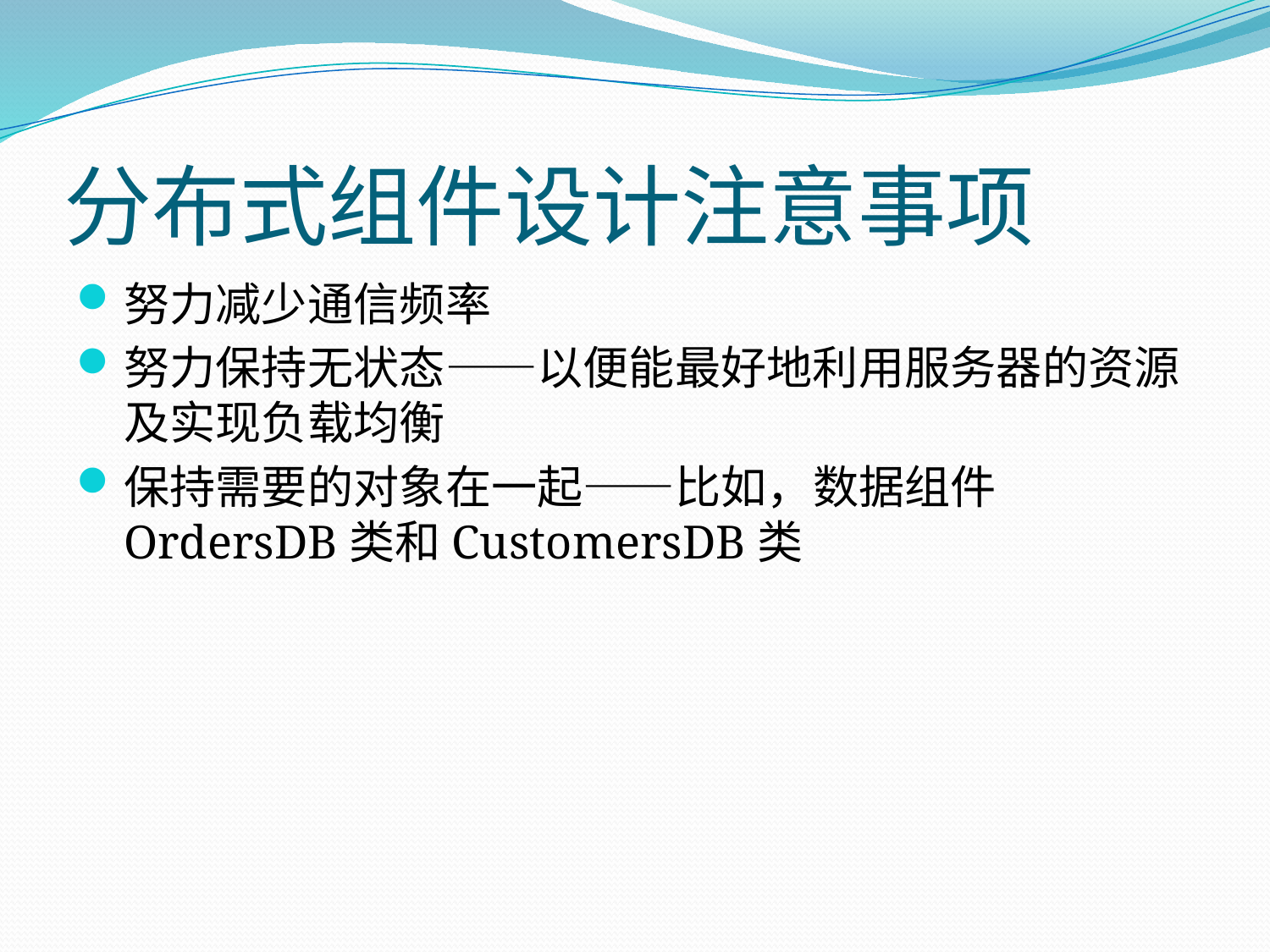

# 分布式组件设计注意事项
努力减少通信频率
努力保持无状态——以便能最好地利用服务器的资源及实现负载均衡
保持需要的对象在一起——比如，数据组件OrdersDB类和CustomersDB类